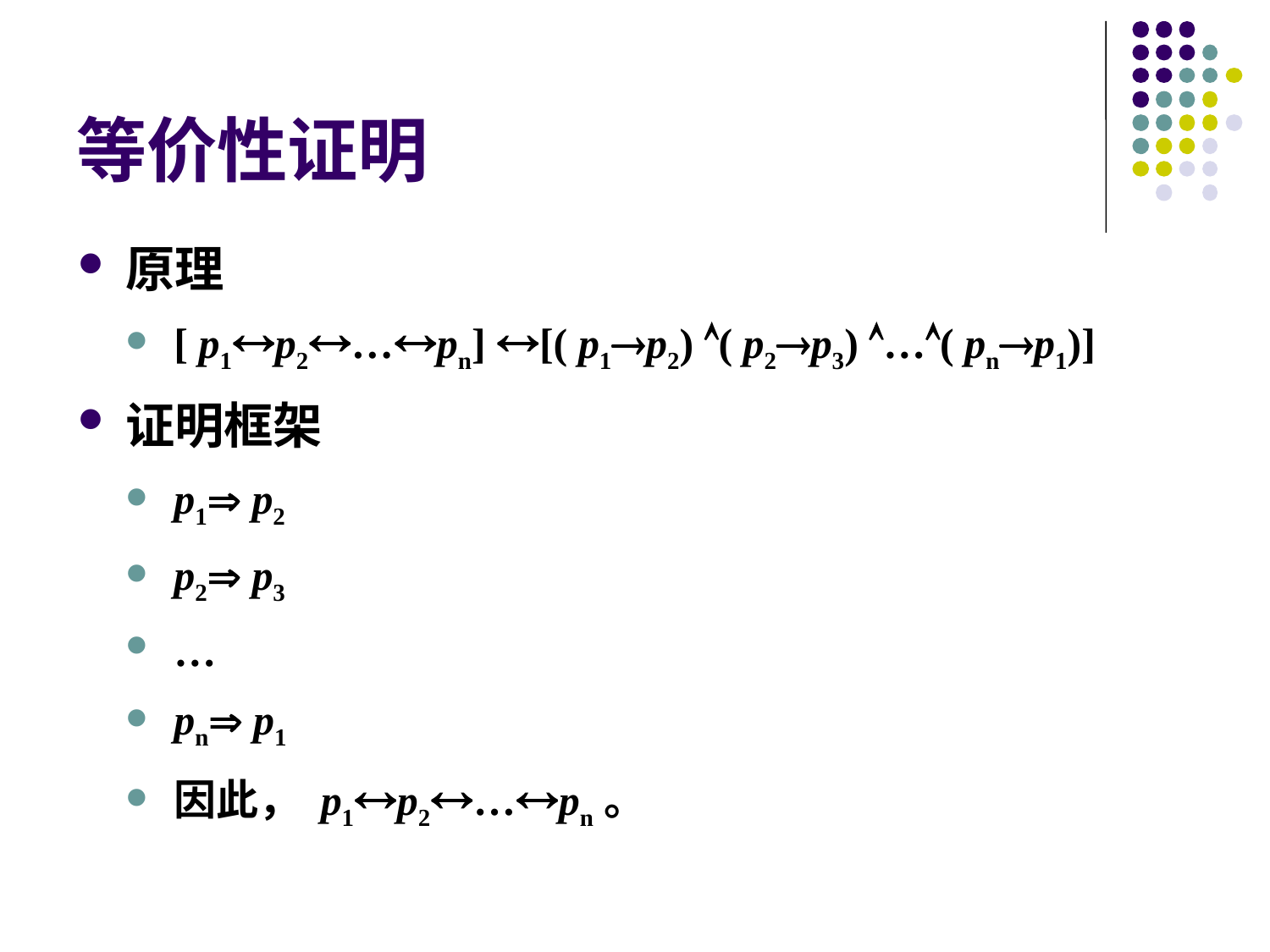

# 等价性证明
原理
[ p1↔p2↔…↔pn] ↔[( p1→p2) ∧( p2→p3) ∧…∧( pn→p1)]
证明框架
p1⇒ p2
p2⇒ p3
…
pn⇒ p1
因此， p1↔p2↔…↔pn。